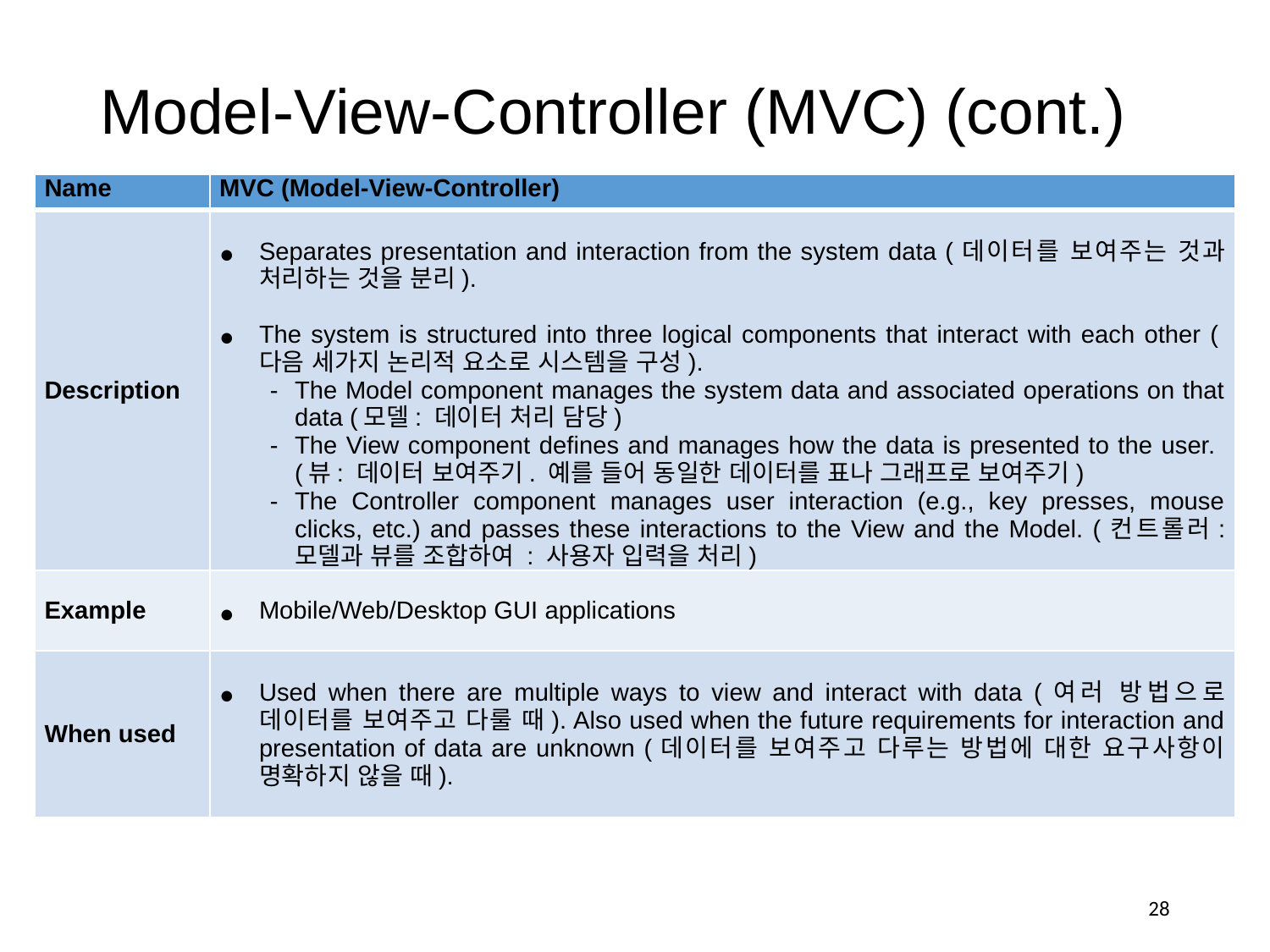

# Model-View-Controller (MVC) (cont.)
| Name | MVC (Model-View-Controller) |
| --- | --- |
| Description | Separates presentation and interaction from the system data (데이터를 보여주는 것과 처리하는 것을 분리). The system is structured into three logical components that interact with each other (다음 세가지 논리적 요소로 시스템을 구성). The Model component manages the system data and associated operations on that data (모델: 데이터 처리 담당) The View component defines and manages how the data is presented to the user. (뷰: 데이터 보여주기. 예를 들어 동일한 데이터를 표나 그래프로 보여주기) The Controller component manages user interaction (e.g., key presses, mouse clicks, etc.) and passes these interactions to the View and the Model. (컨트롤러: 모델과 뷰를 조합하여 : 사용자 입력을 처리) |
| Example | Mobile/Web/Desktop GUI applications |
| When used | Used when there are multiple ways to view and interact with data (여러 방법으로 데이터를 보여주고 다룰 때). Also used when the future requirements for interaction and presentation of data are unknown (데이터를 보여주고 다루는 방법에 대한 요구사항이 명확하지 않을 때). |

28